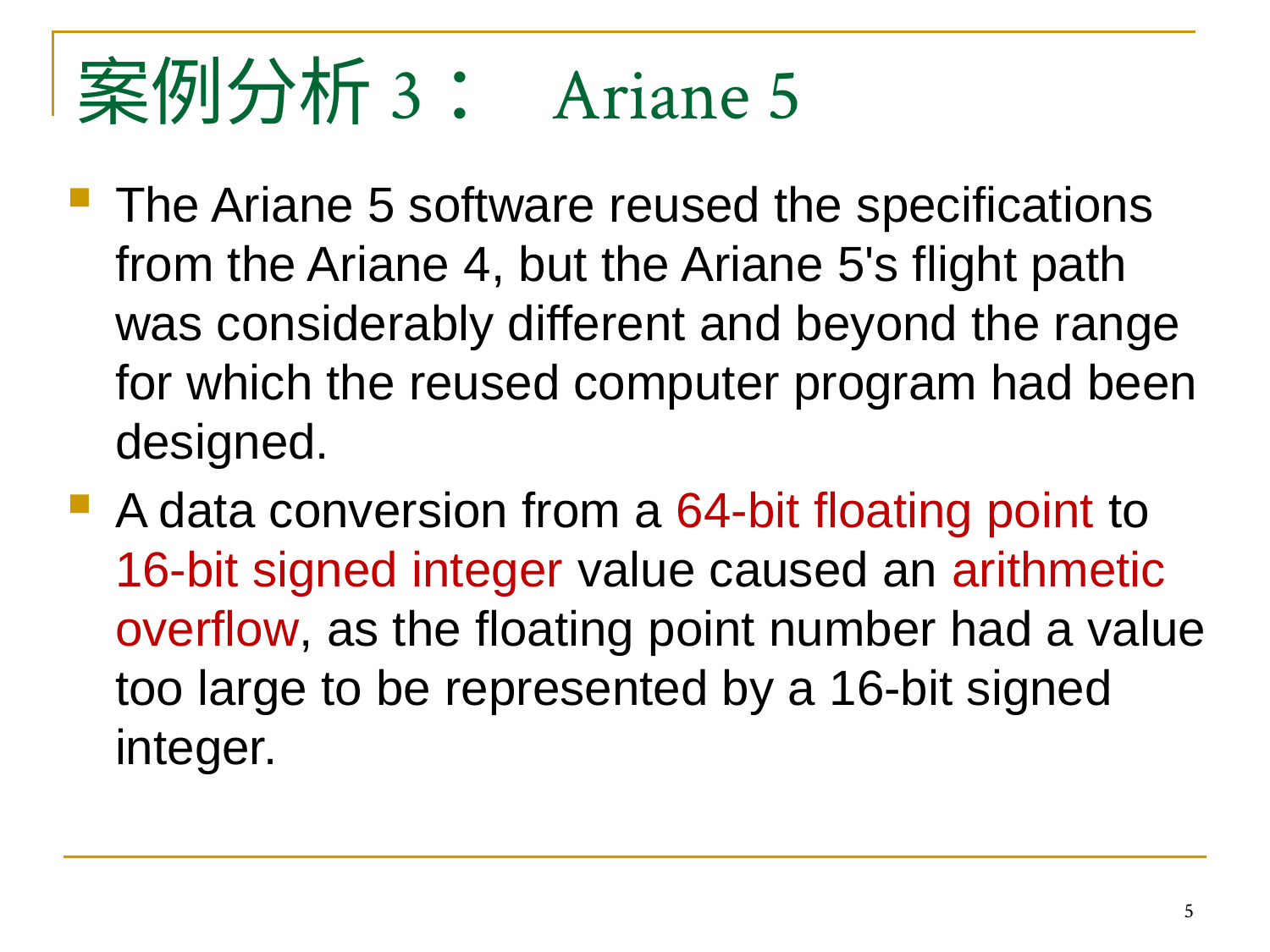

# 案例分析3： Ariane 5
The Ariane 5 software reused the specifications from the Ariane 4, but the Ariane 5's flight path was considerably different and beyond the range for which the reused computer program had been designed.
A data conversion from a 64-bit floating point to 16-bit signed integer value caused an arithmetic overflow, as the floating point number had a value too large to be represented by a 16-bit signed integer.
5